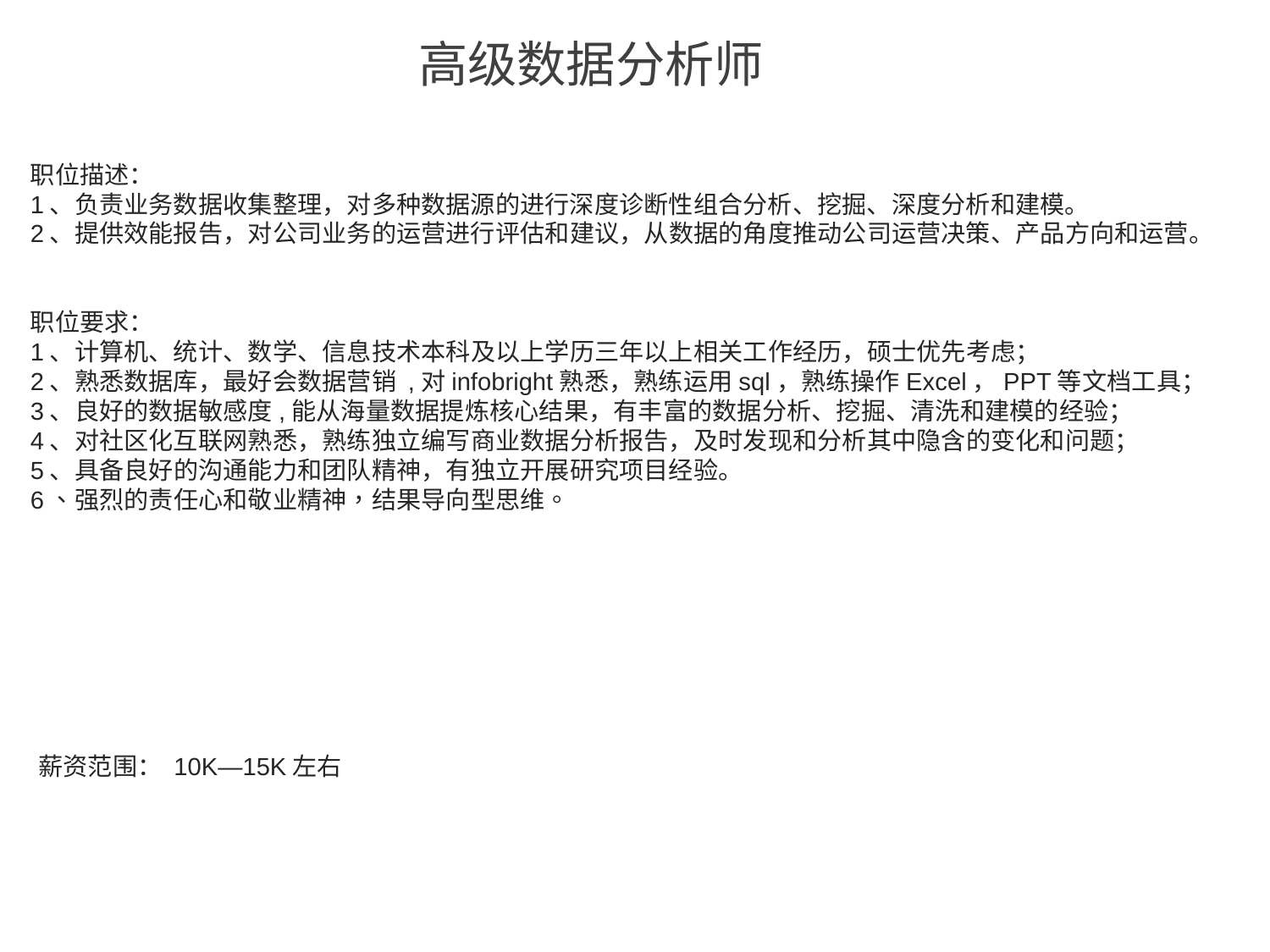

高级数据分析师
职位描述：
1、负责业务数据收集整理，对多种数据源的进行深度诊断性组合分析、挖掘、深度分析和建模。
2、提供效能报告，对公司业务的运营进行评估和建议，从数据的角度推动公司运营决策、产品方向和运营。

职位要求：
1、计算机、统计、数学、信息技术本科及以上学历三年以上相关工作经历，硕士优先考虑；
2、熟悉数据库，最好会数据营销 ,对infobright熟悉，熟练运用sql，熟练操作Excel，PPT等文档工具；
3、良好的数据敏感度,能从海量数据提炼核心结果，有丰富的数据分析、挖掘、清洗和建模的经验；
4、对社区化互联网熟悉，熟练独立编写商业数据分析报告，及时发现和分析其中隐含的变化和问题；
5、具备良好的沟通能力和团队精神，有独立开展研究项目经验。
6、强烈的责任心和敬业精神，结果导向型思维。
薪资范围： 10K—15K左右